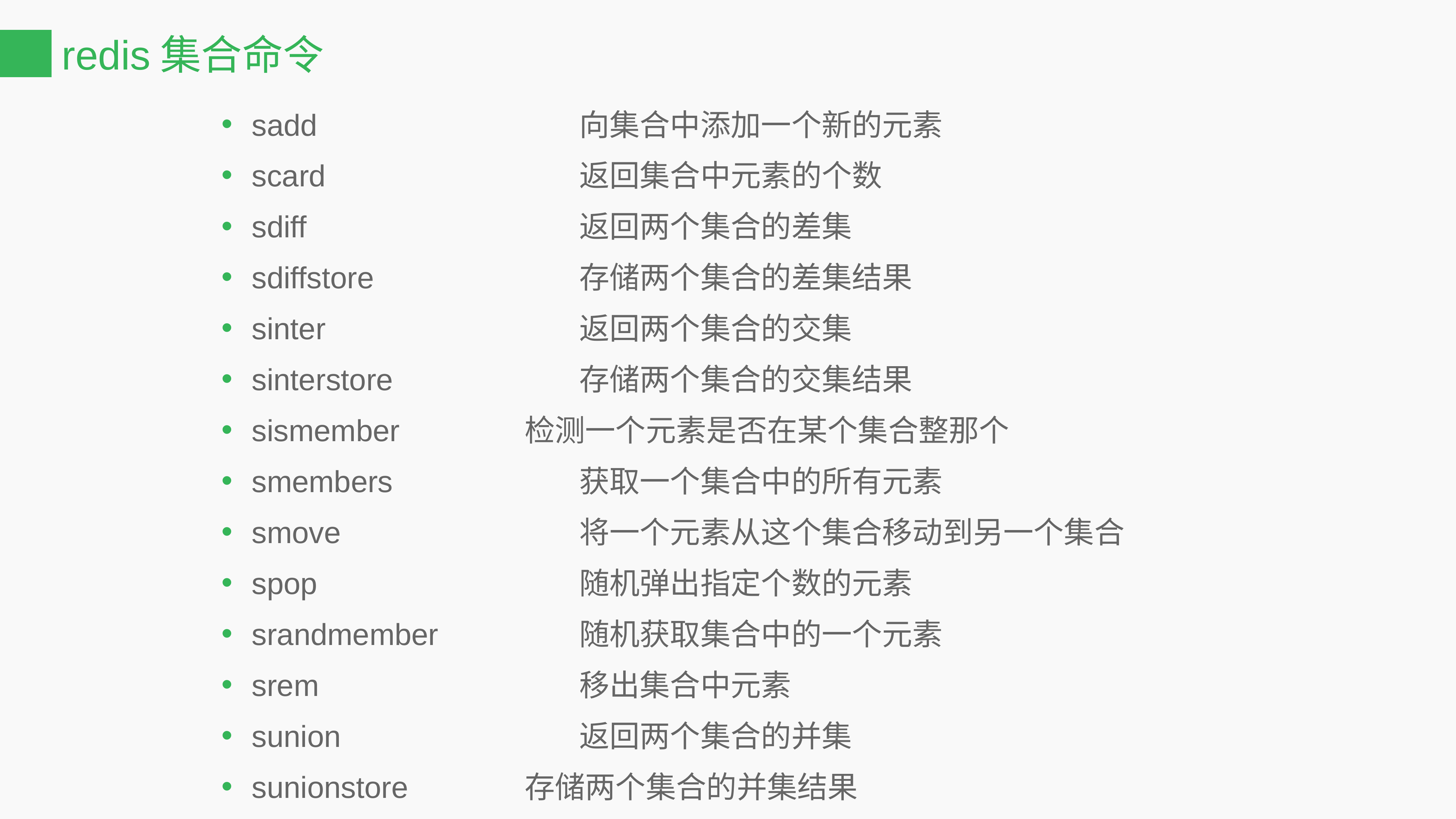

# redis集合命令
sadd					向集合中添加一个新的元素
scard					返回集合中元素的个数
sdiff					返回两个集合的差集
sdiffstore				存储两个集合的差集结果
sinter					返回两个集合的交集
sinterstore				存储两个集合的交集结果
sismember			检测一个元素是否在某个集合整那个
smembers				获取一个集合中的所有元素
smove					将一个元素从这个集合移动到另一个集合
spop					随机弹出指定个数的元素
srandmember			随机获取集合中的一个元素
srem					移出集合中元素
sunion					返回两个集合的并集
sunionstore			存储两个集合的并集结果